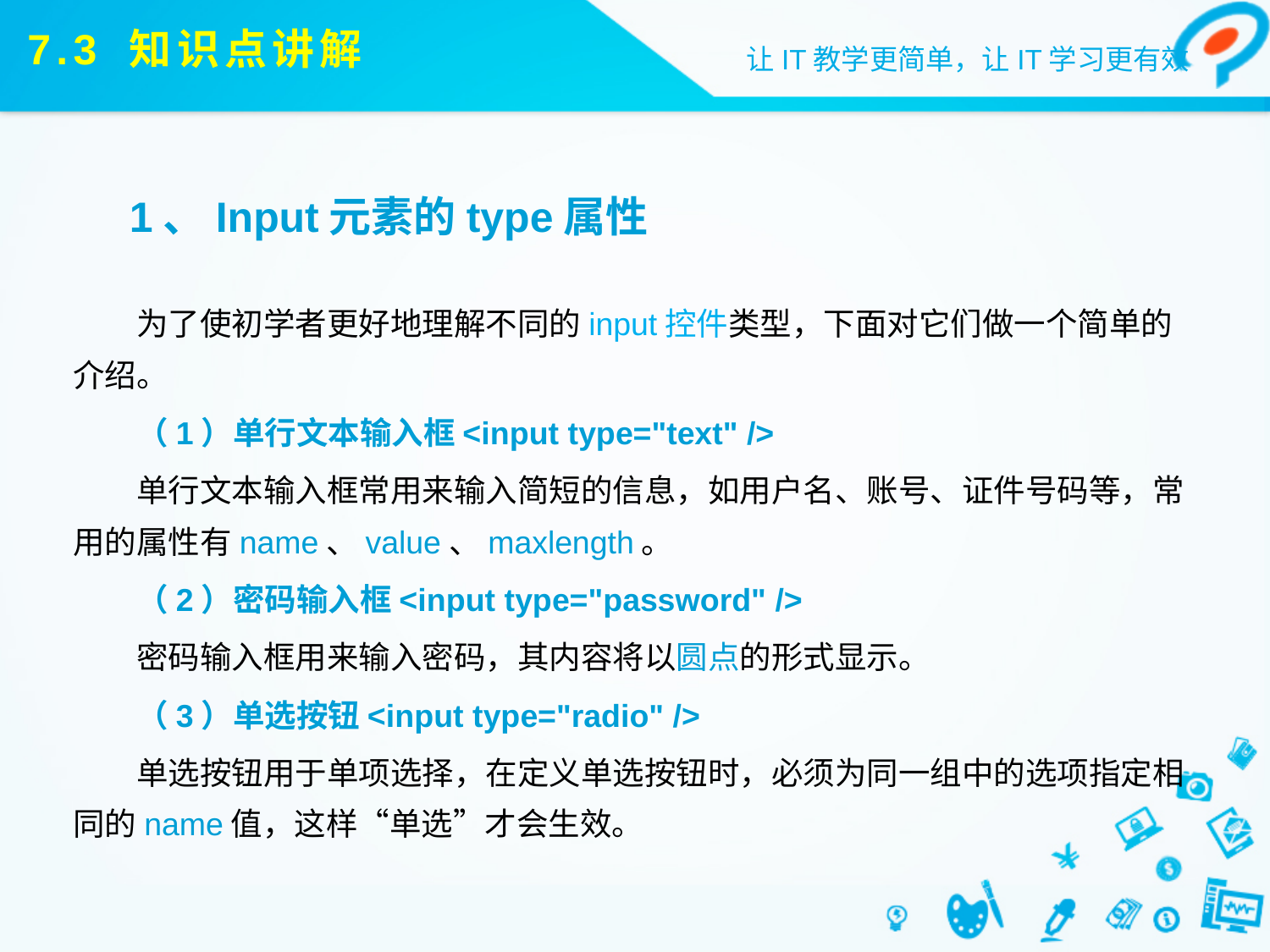

# 7.3 知识点讲解
1、Input元素的type属性
为了使初学者更好地理解不同的input控件类型，下面对它们做一个简单的介绍。
（1）单行文本输入框<input type="text" />
单行文本输入框常用来输入简短的信息，如用户名、账号、证件号码等，常用的属性有name、value、maxlength。
（2）密码输入框<input type="password" />
密码输入框用来输入密码，其内容将以圆点的形式显示。
（3）单选按钮<input type="radio" />
单选按钮用于单项选择，在定义单选按钮时，必须为同一组中的选项指定相同的name值，这样“单选”才会生效。